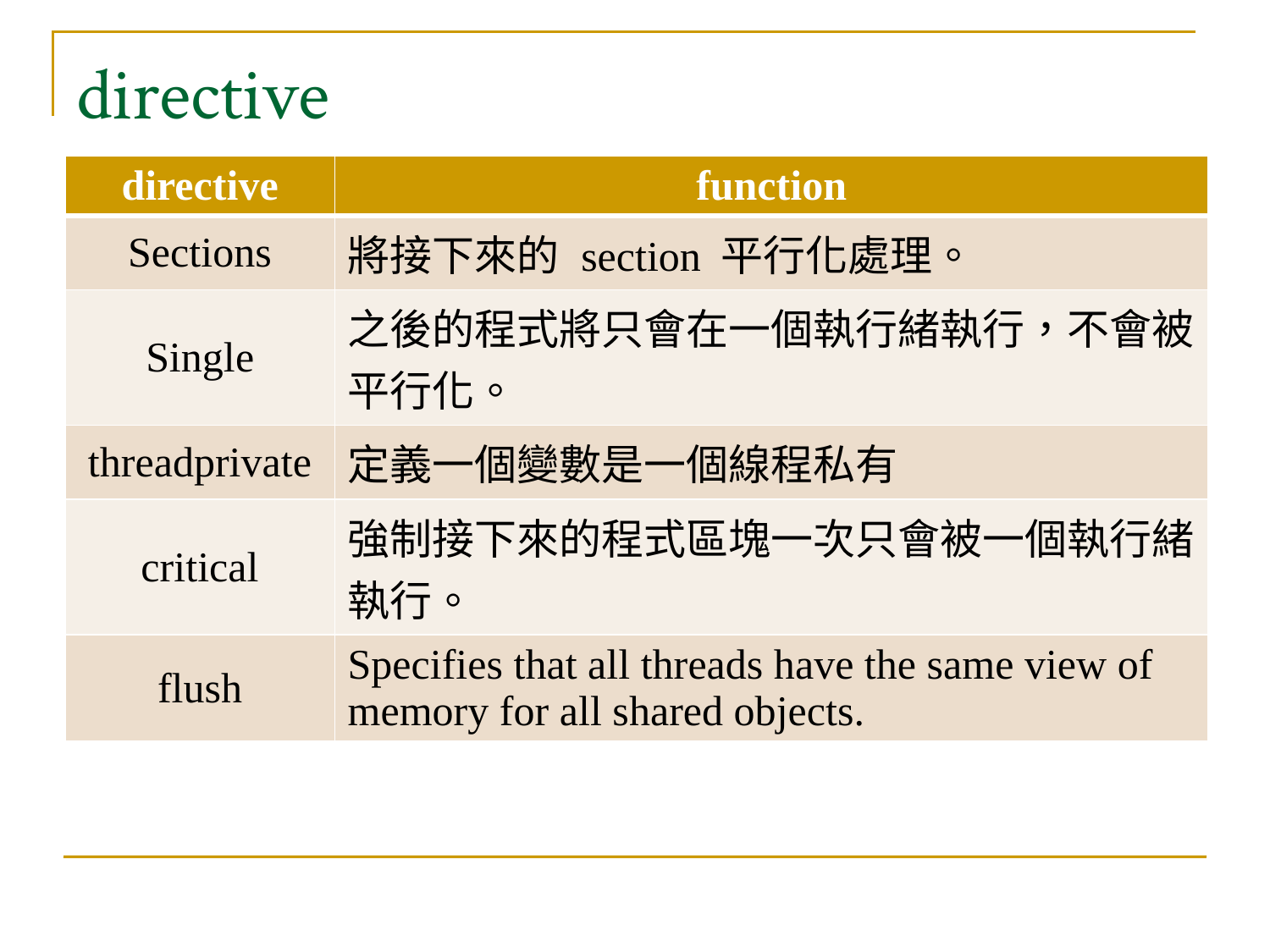

# directive
| directive | function |
| --- | --- |
| Sections | 將接下來的 section 平行化處理。 |
| Single | 之後的程式將只會在一個執行緒執行，不會被平行化。 |
| threadprivate | 定義一個變數是一個線程私有 |
| critical | 強制接下來的程式區塊一次只會被一個執行緒執行。 |
| flush | Specifies that all threads have the same view of memory for all shared objects. |